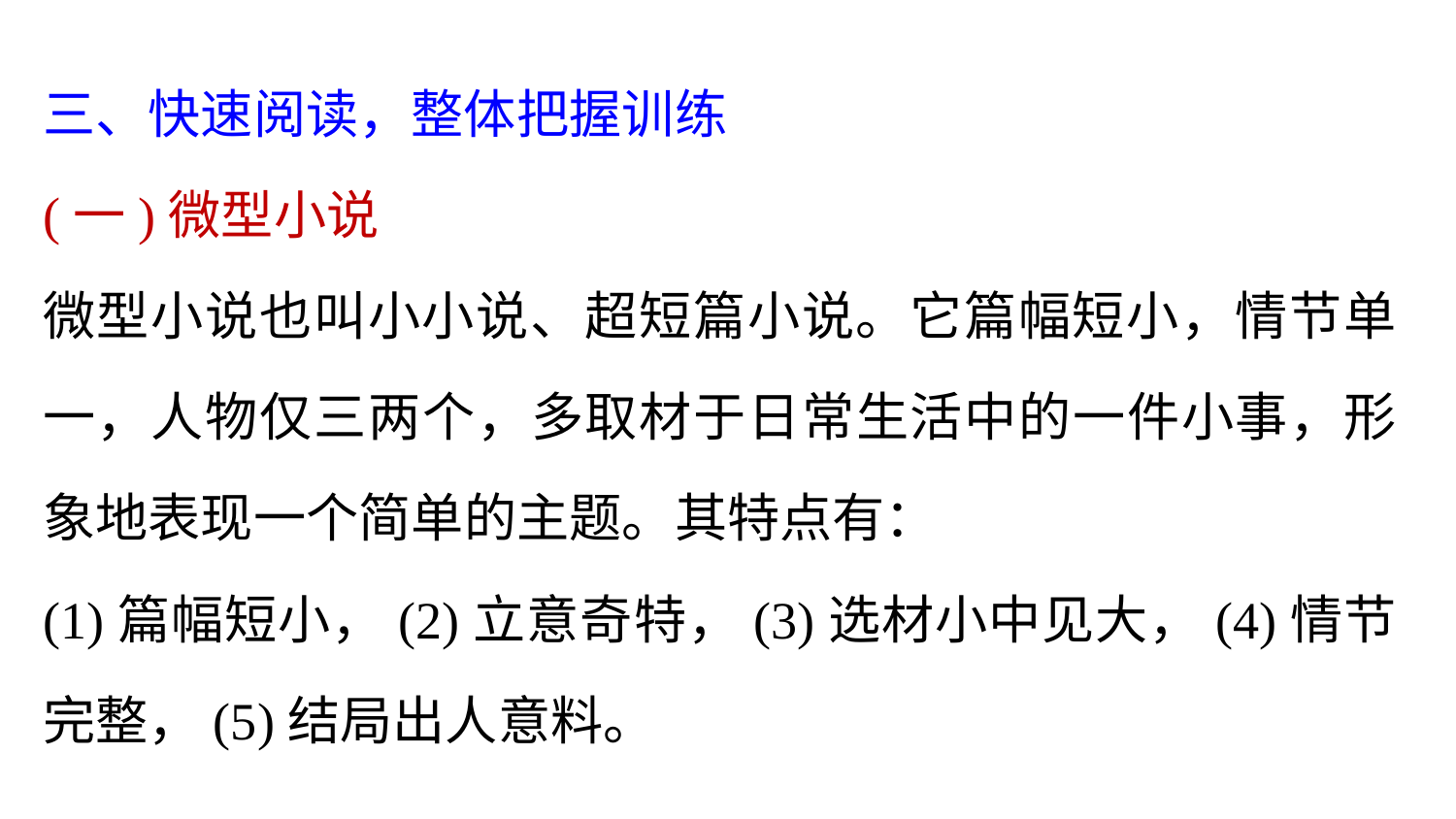

三、快速阅读，整体把握训练
(一)微型小说
微型小说也叫小小说、超短篇小说。它篇幅短小，情节单一，人物仅三两个，多取材于日常生活中的一件小事，形象地表现一个简单的主题。其特点有：
(1)篇幅短小，(2)立意奇特，(3)选材小中见大，(4)情节完整，(5)结局出人意料。